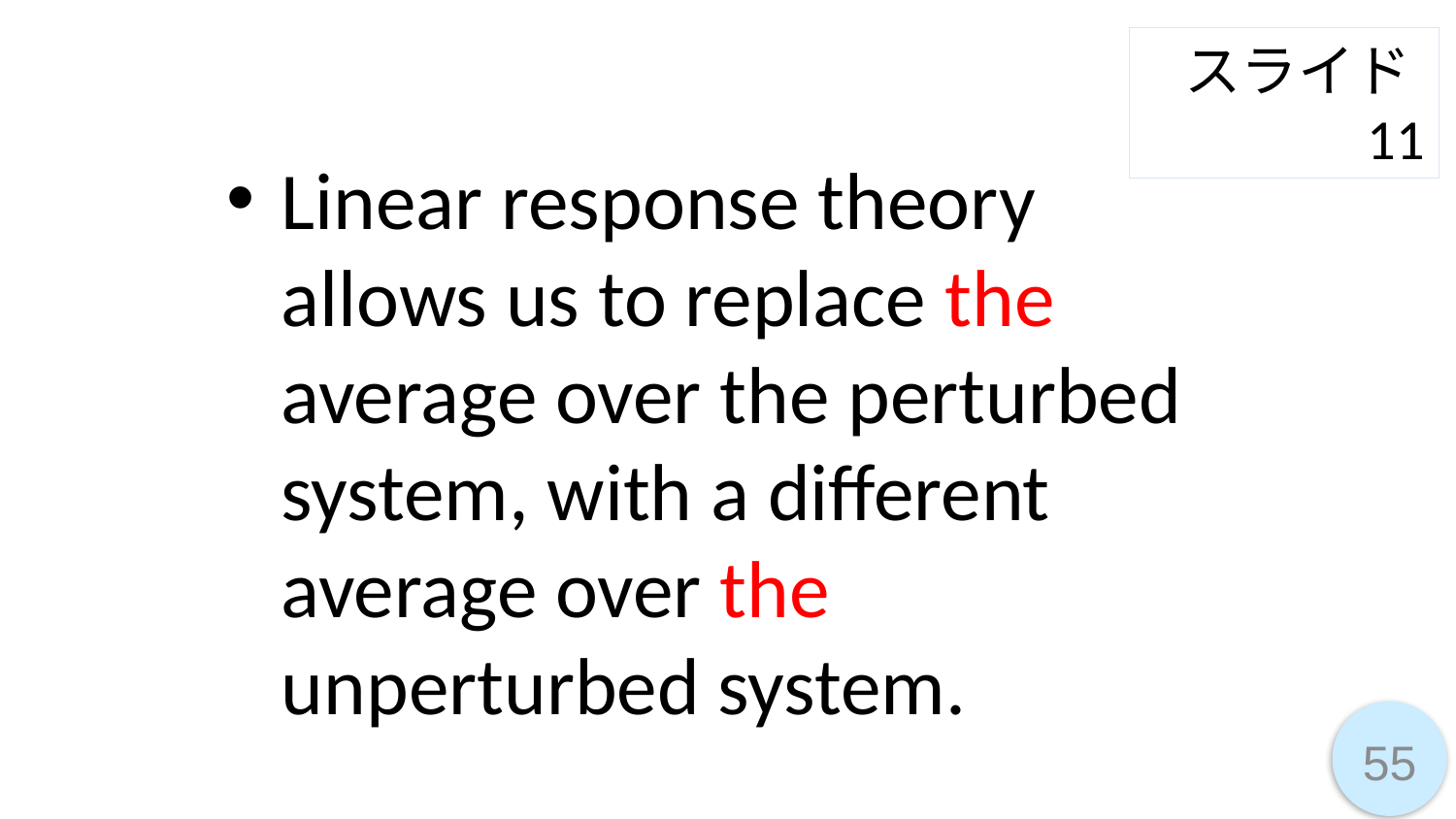

スライド11
Linear response theory allows us to replace the average over the perturbed system, with a different average over the unperturbed system.
55